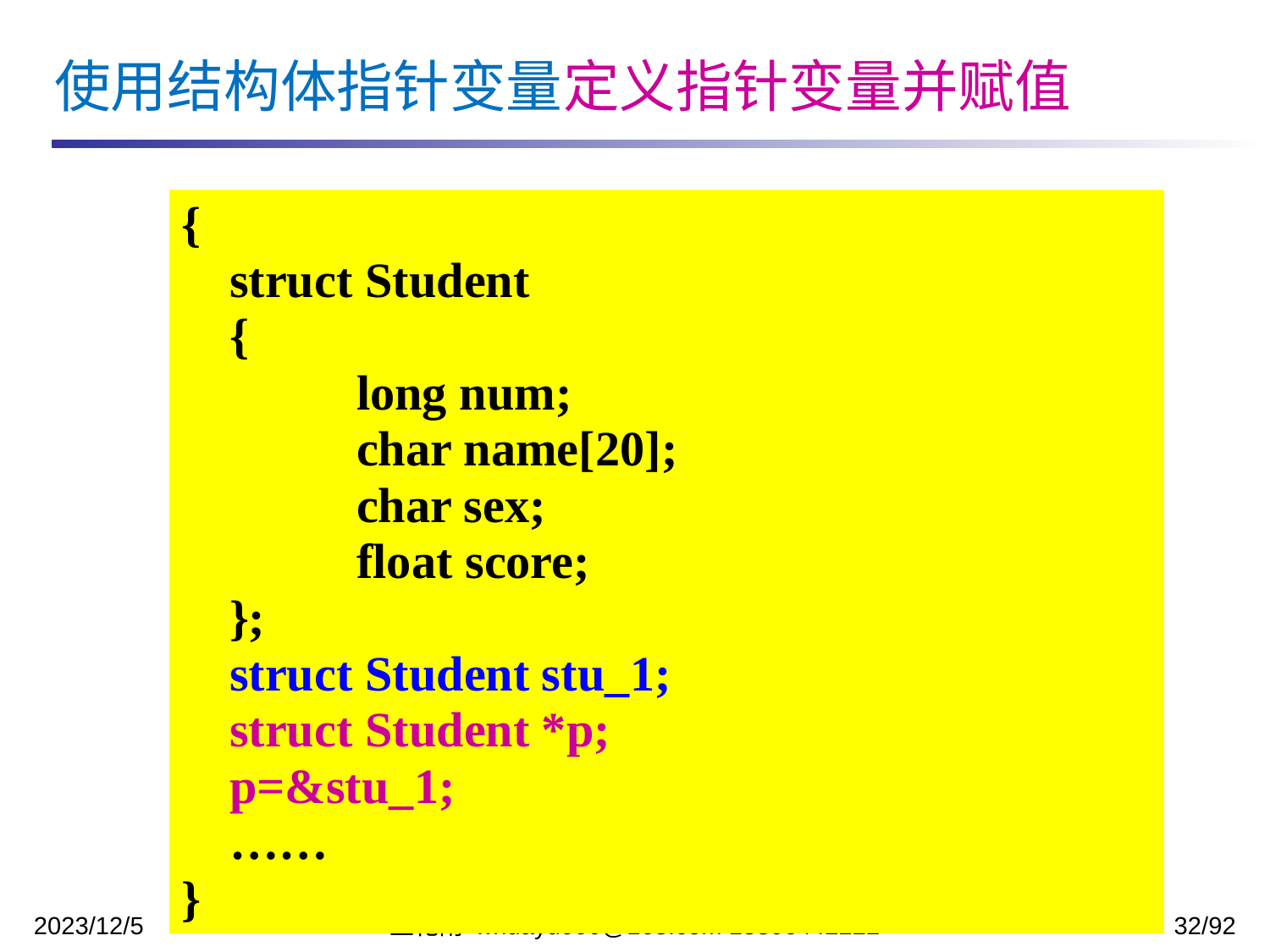

使用结构体指针变量定义指针变量并赋值
{
	struct Student
	{
		long num;
		char name[20];
		char sex;
		float score;
	};
	struct Student stu_1;
	struct Student *p;
	p=&stu_1;
	……
}
2023/12/5
王化雨 whuayu000@163.com 13306442222
32/92